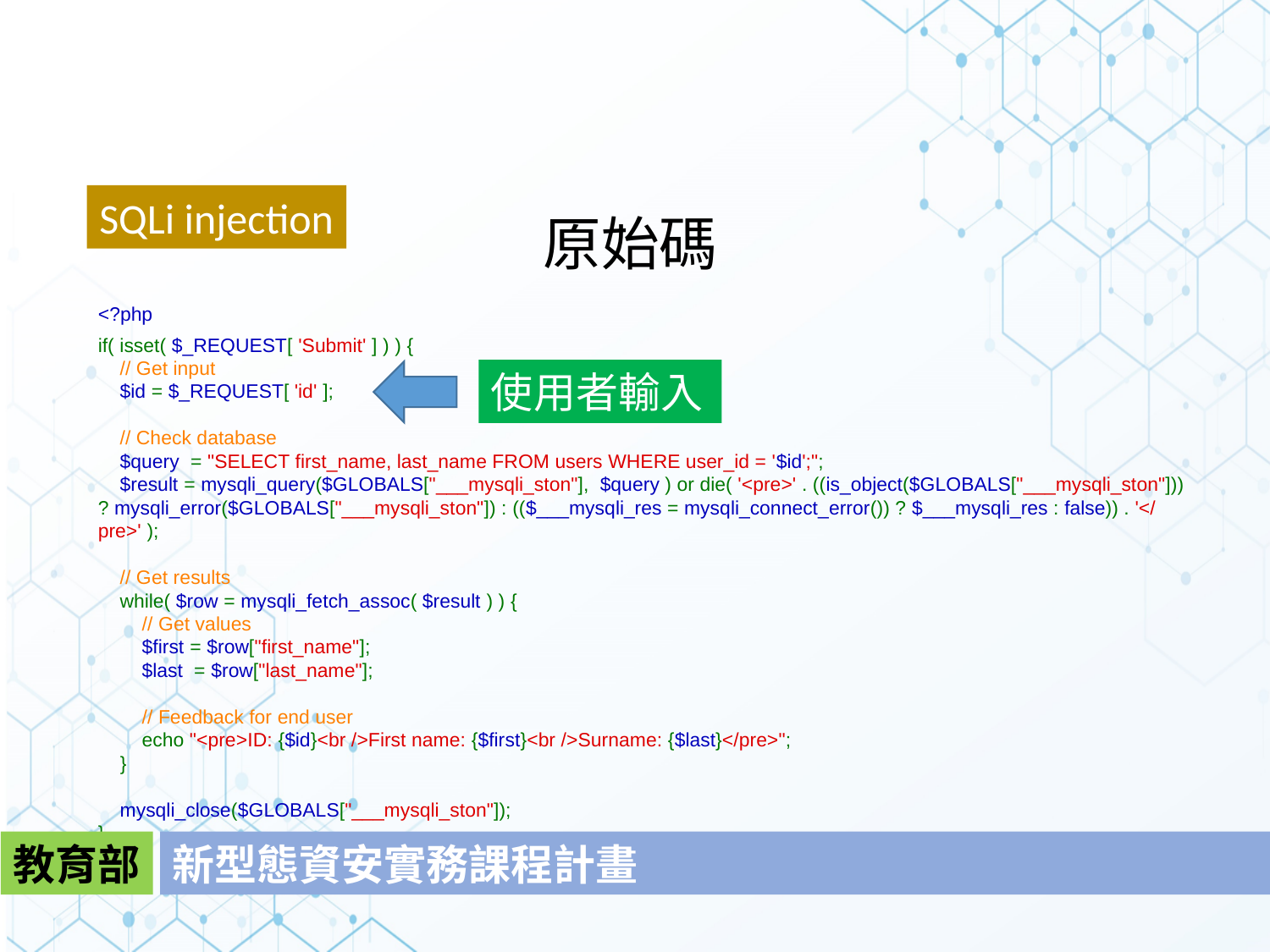

原始碼
SQLi injection
﻿<?php
if( isset( $_REQUEST[ 'Submit' ] ) ) {
    // Get input
    $id = $_REQUEST[ 'id' ];
    // Check database
    $query  = "SELECT first_name, last_name FROM users WHERE user_id = '$id';";
    $result = mysqli_query($GLOBALS["___mysqli_ston"],  $query ) or die( '<pre>' . ((is_object($GLOBALS["___mysqli_ston"])) ? mysqli_error($GLOBALS["___mysqli_ston"]) : (($___mysqli_res = mysqli_connect_error()) ? $___mysqli_res : false)) . '</pre>' );
    // Get results
    while( $row = mysqli_fetch_assoc( $result ) ) {
        // Get values
        $first = $row["first_name"];
        $last  = $row["last_name"];
        // Feedback for end user
        echo "<pre>ID: {$id}<br />First name: {$first}<br />Surname: {$last}</pre>";
    }
    mysqli_close($GLOBALS["___mysqli_ston"]);
}
?>
使用者輸入

教育部
新型態資安實務課程計畫